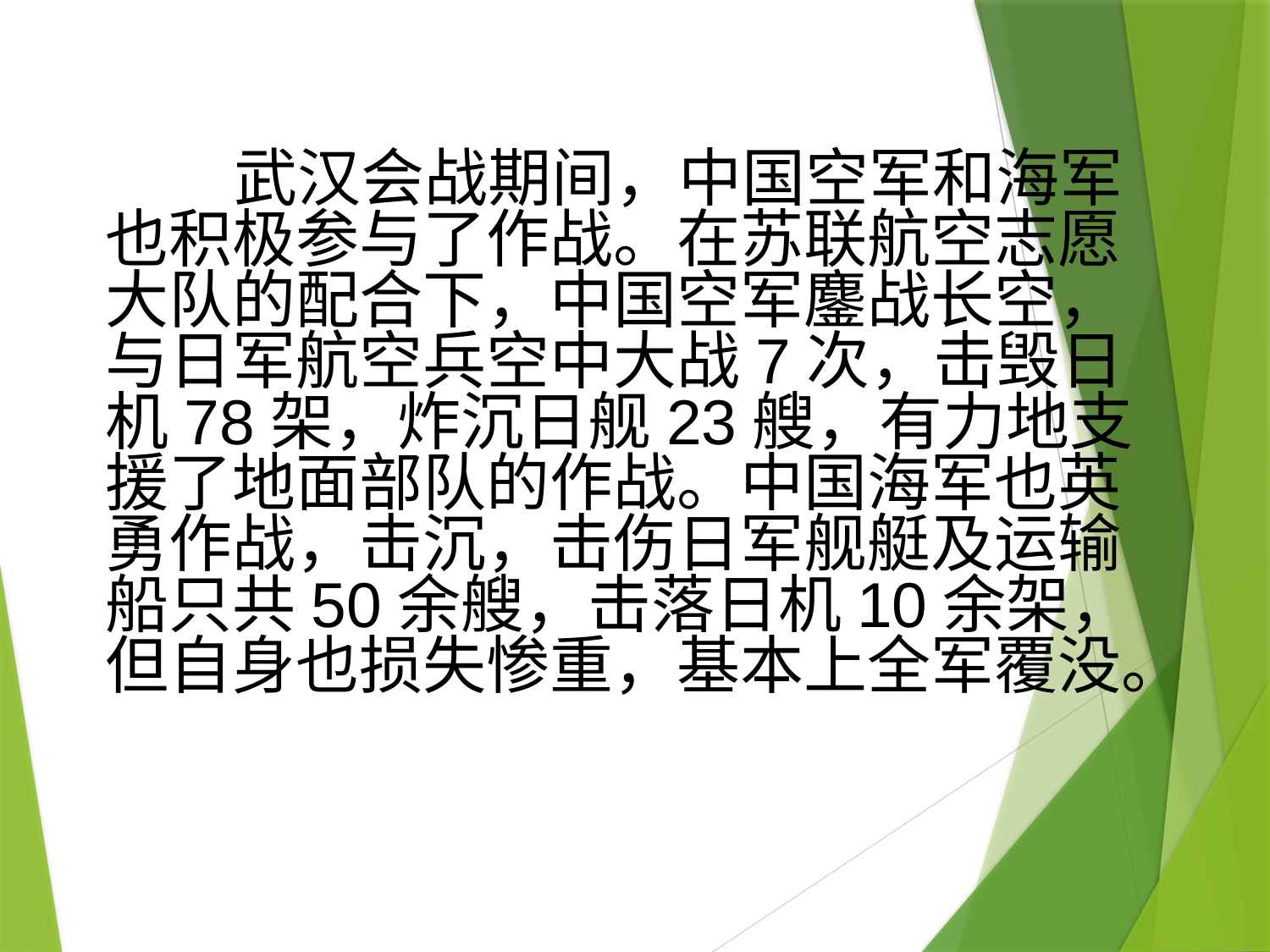

武汉会战期间，中国空军和海军也积极参与了作战。在苏联航空志愿大队的配合下，中国空军鏖战长空，与日军航空兵空中大战7次，击毁日机78架，炸沉日舰23艘，有力地支援了地面部队的作战。中国海军也英勇作战，击沉，击伤日军舰艇及运输船只共50余艘，击落日机10余架，但自身也损失惨重，基本上全军覆没。